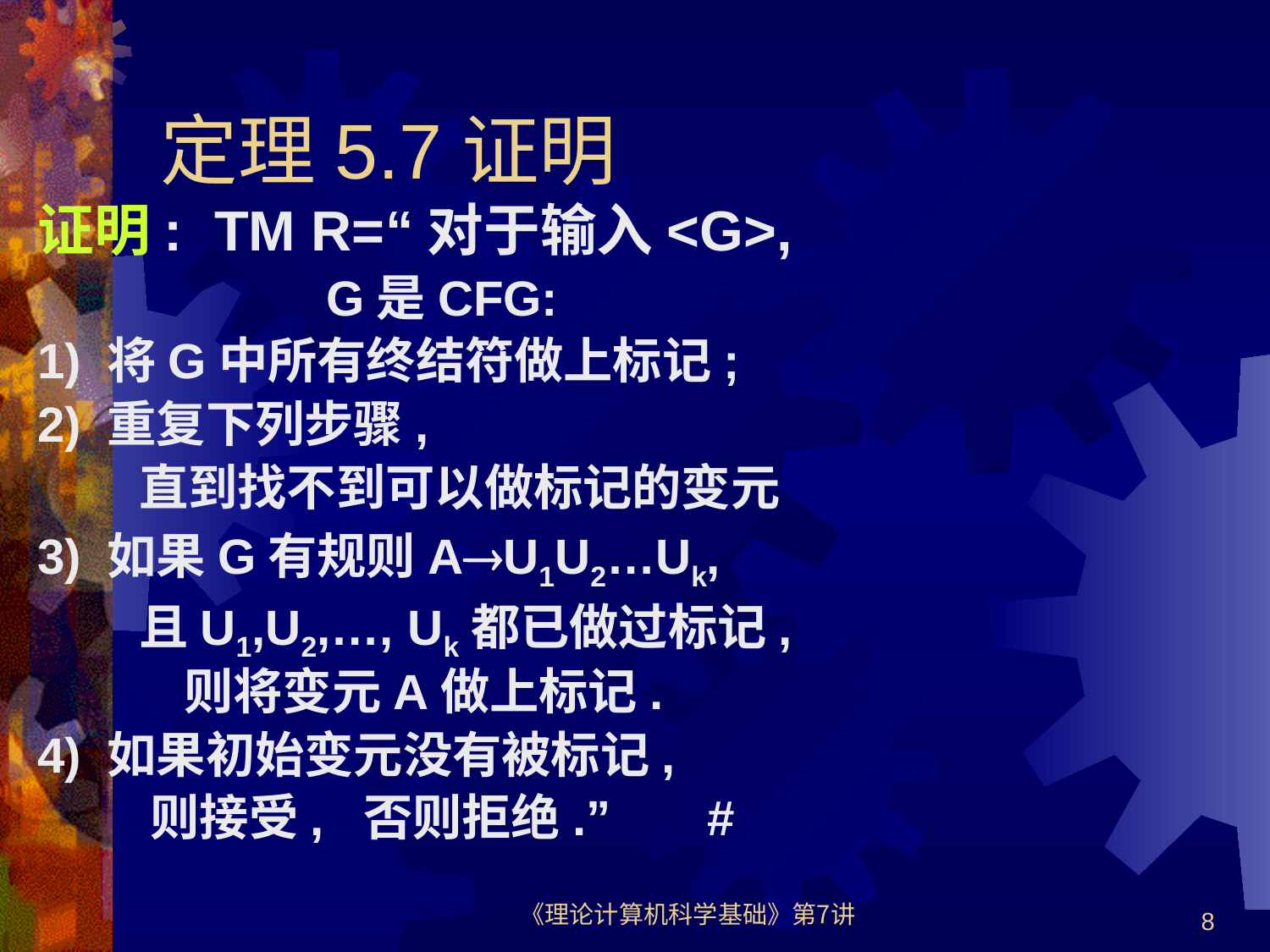

# 定理5.7证明
证明:  TM R=“对于输入<G>,
                     G是CFG:
1) 将G中所有终结符做上标记;
2) 重复下列步骤,
        直到找不到可以做标记的变元
3) 如果G有规则A→U1U2…Uk,
        且U1,U2,…, Uk都已做过标记,
            则将变元A做上标记.
4) 如果初始变元没有被标记,
         则接受,  否则拒绝.”       #
《理论计算机科学基础》第7讲
8